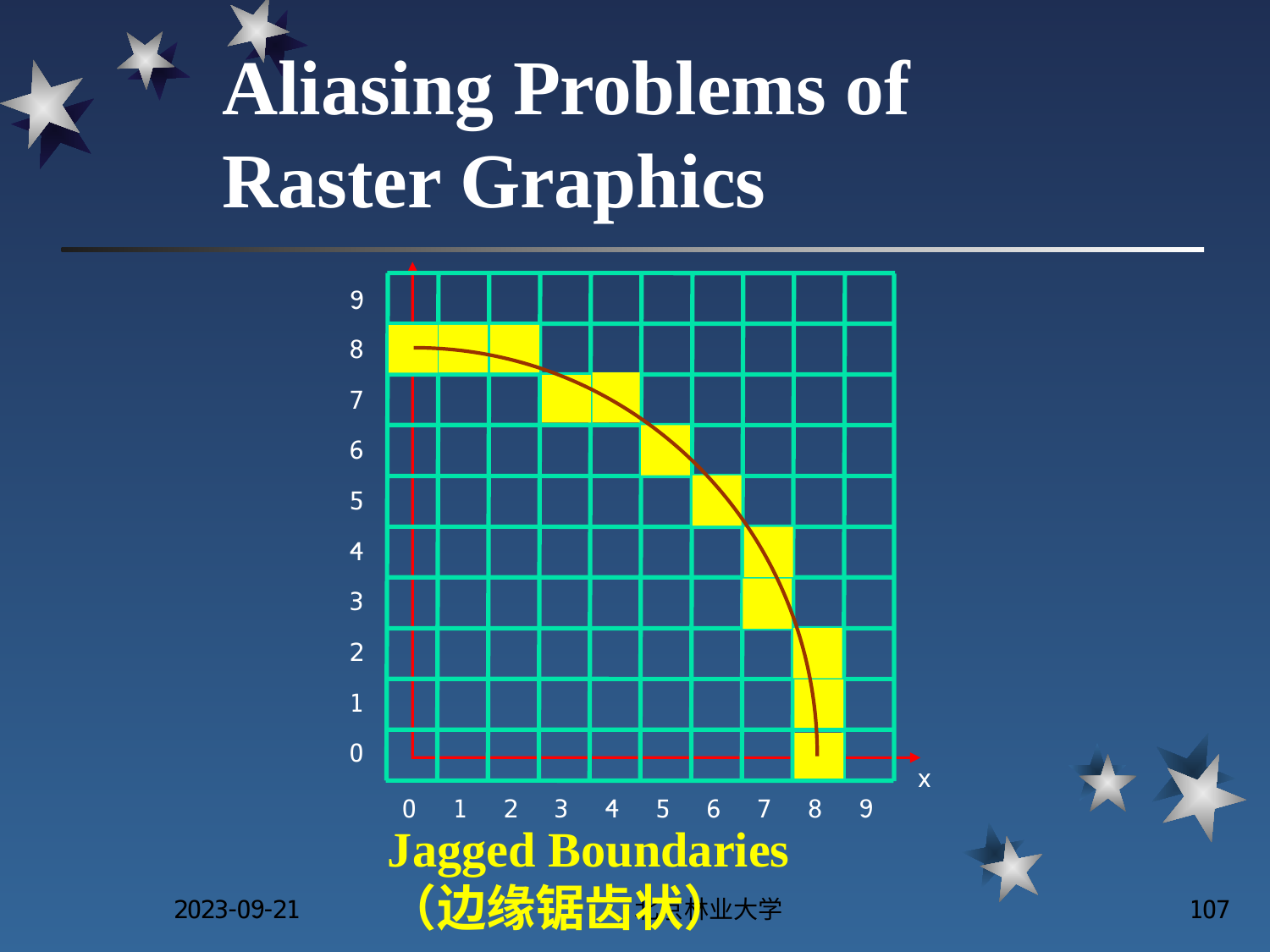

# Aliasing Problems of Raster Graphics

9

8

7
6
5
4
3
2
1
0
x

0
1
2
3
4
5
6
7
8
9
Jagged Boundaries
（边缘锯齿状）
2023-09-21
北京林业大学
107